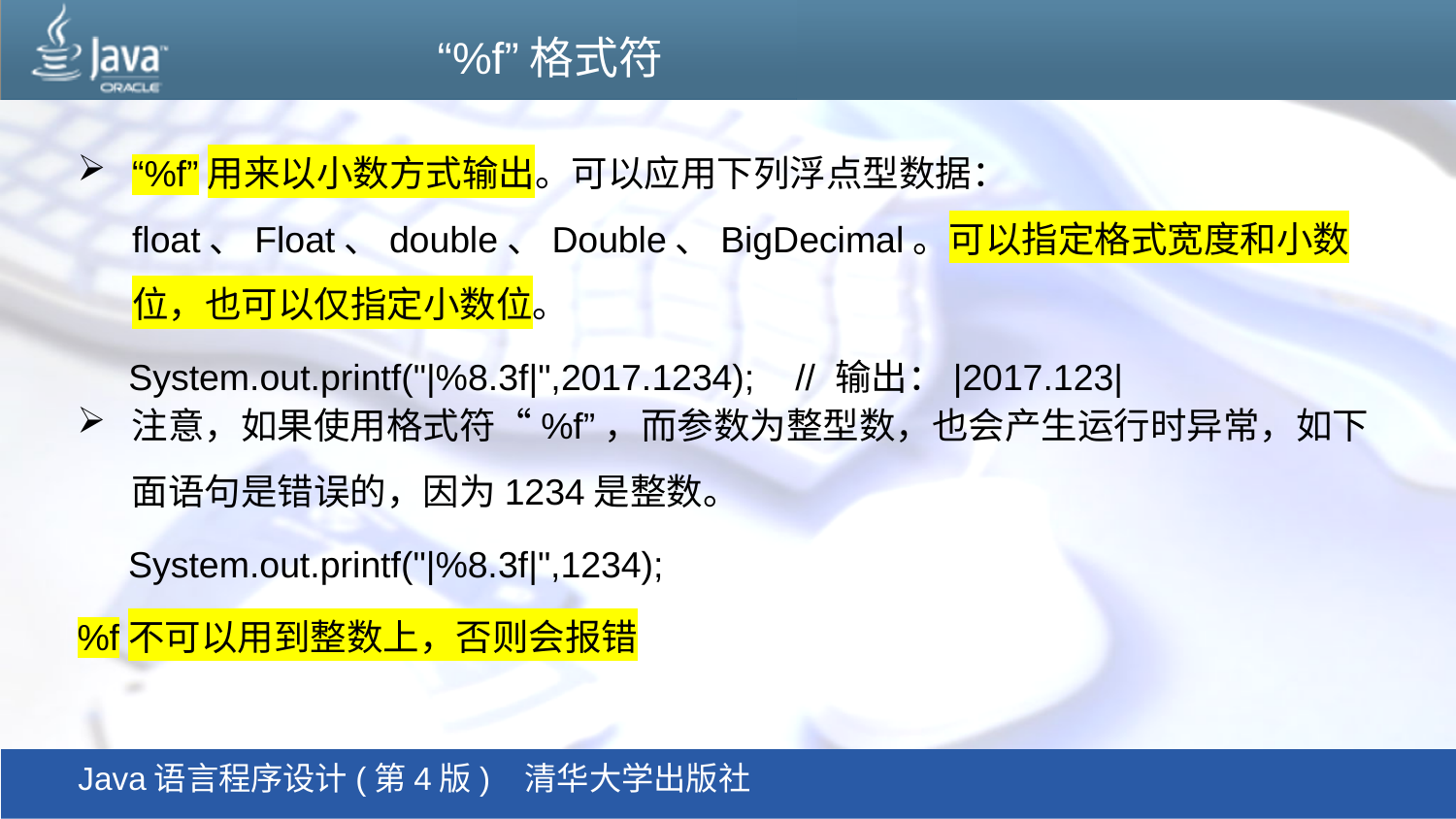

# “%f”格式符
“%f”用来以小数方式输出。可以应用下列浮点型数据：float、Float、double、Double、BigDecimal。可以指定格式宽度和小数位，也可以仅指定小数位。
     System.out.printf("|%8.3f|",2017.1234);    // 输出：|2017.123|
注意，如果使用格式符“%f”，而参数为整型数，也会产生运行时异常，如下面语句是错误的，因为1234是整数。
     System.out.printf("|%8.3f|",1234);
%f不可以用到整数上，否则会报错